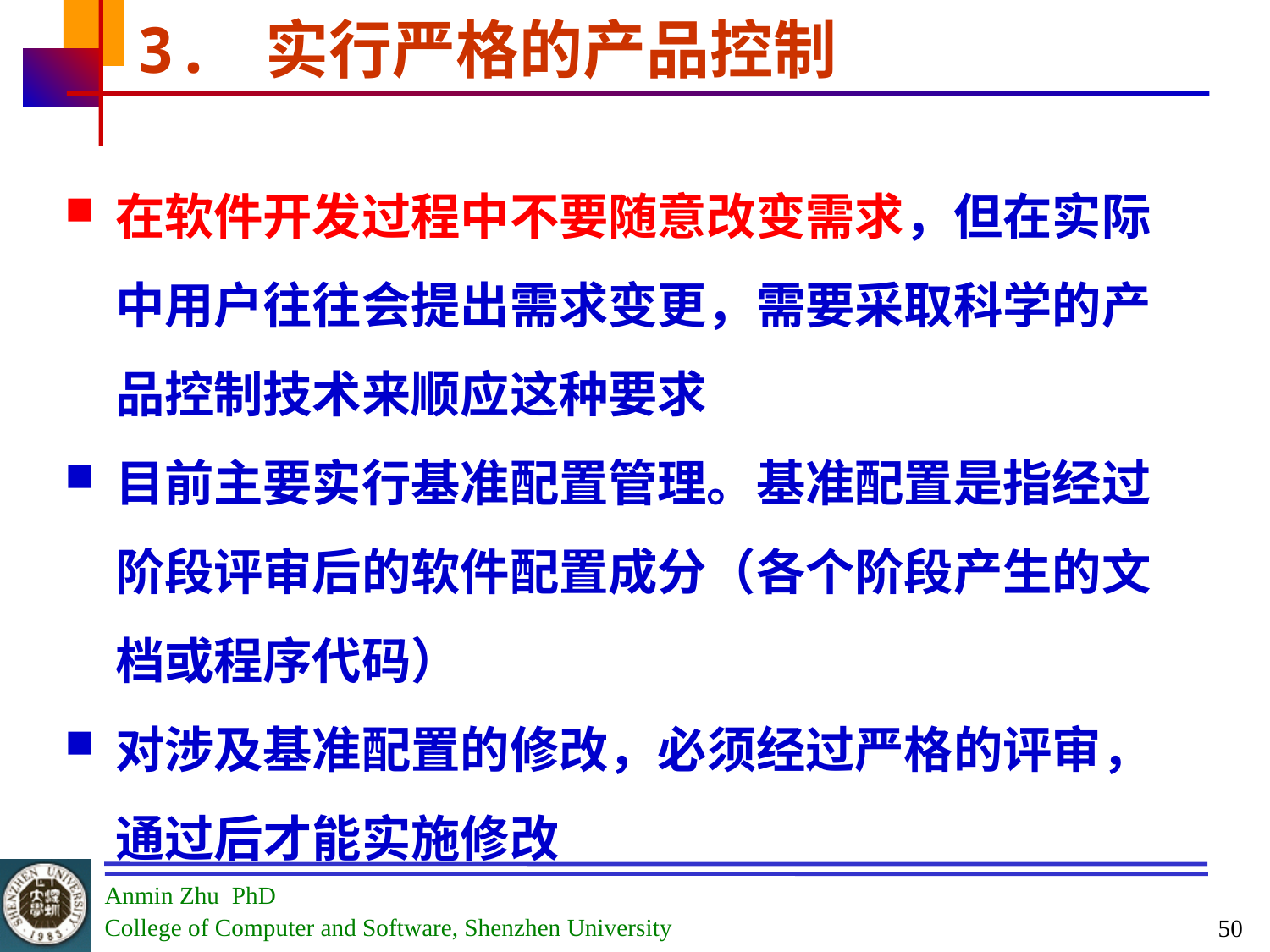

# 3. 实行严格的产品控制
在软件开发过程中不要随意改变需求，但在实际中用户往往会提出需求变更，需要采取科学的产品控制技术来顺应这种要求
目前主要实行基准配置管理。基准配置是指经过阶段评审后的软件配置成分（各个阶段产生的文档或程序代码）
对涉及基准配置的修改，必须经过严格的评审，通过后才能实施修改